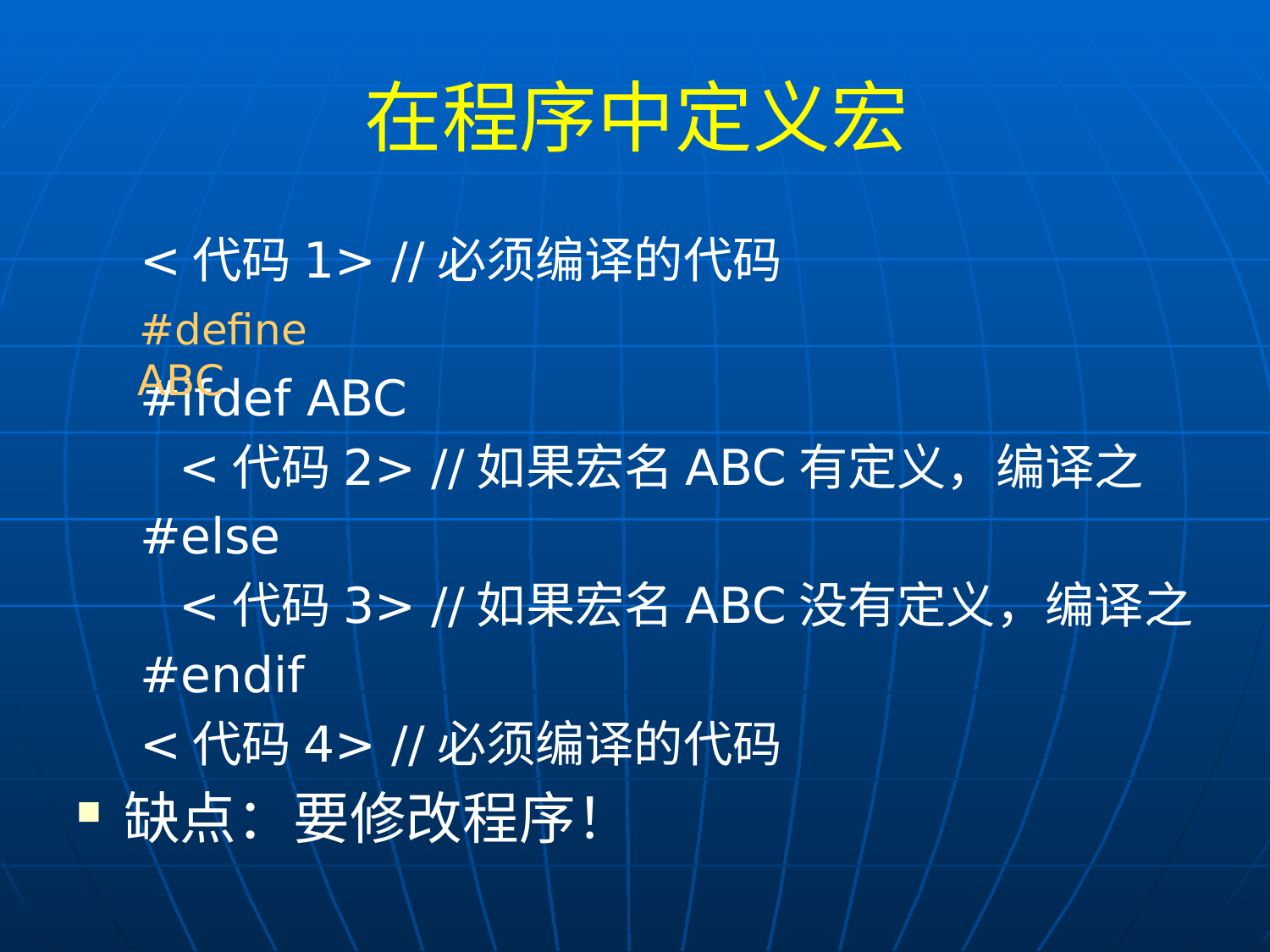

# 在程序中定义宏
<代码1> //必须编译的代码

#ifdef ABC
	<代码2> //如果宏名ABC有定义，编译之
#else
	<代码3> //如果宏名ABC没有定义，编译之
#endif
<代码4> //必须编译的代码
缺点：要修改程序！
#define ABC